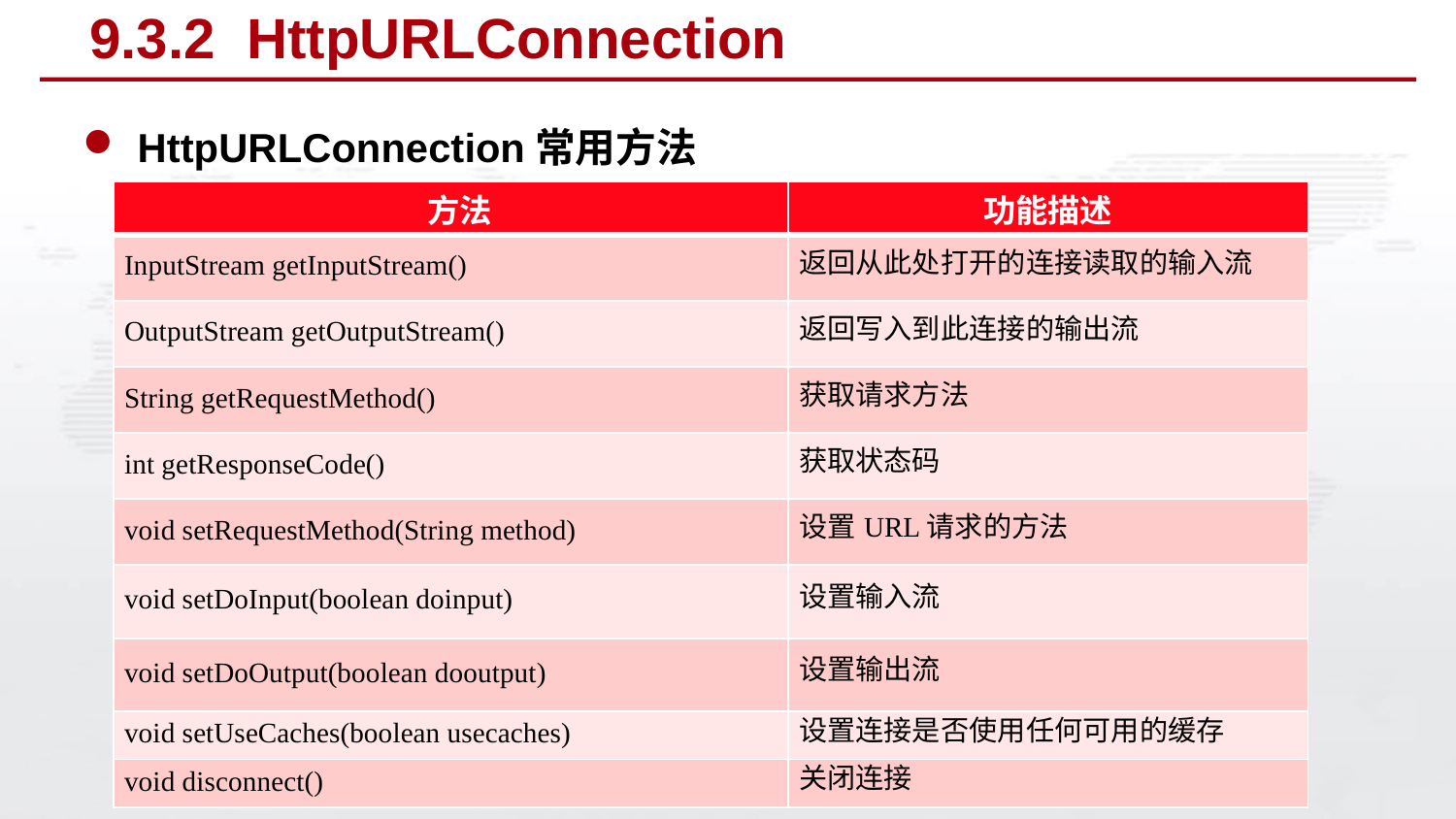

# 9.3.2  HttpURLConnection
HttpURLConnection常用方法
| 方法 | 功能描述 |
| --- | --- |
| InputStream getInputStream() | 返回从此处打开的连接读取的输入流 |
| OutputStream getOutputStream() | 返回写入到此连接的输出流 |
| String getRequestMethod() | 获取请求方法 |
| int getResponseCode() | 获取状态码 |
| void setRequestMethod(String method) | 设置URL请求的方法 |
| void setDoInput(boolean doinput) | 设置输入流 |
| void setDoOutput(boolean dooutput) | 设置输出流 |
| void setUseCaches(boolean usecaches) | 设置连接是否使用任何可用的缓存 |
| void disconnect() | 关闭连接 |